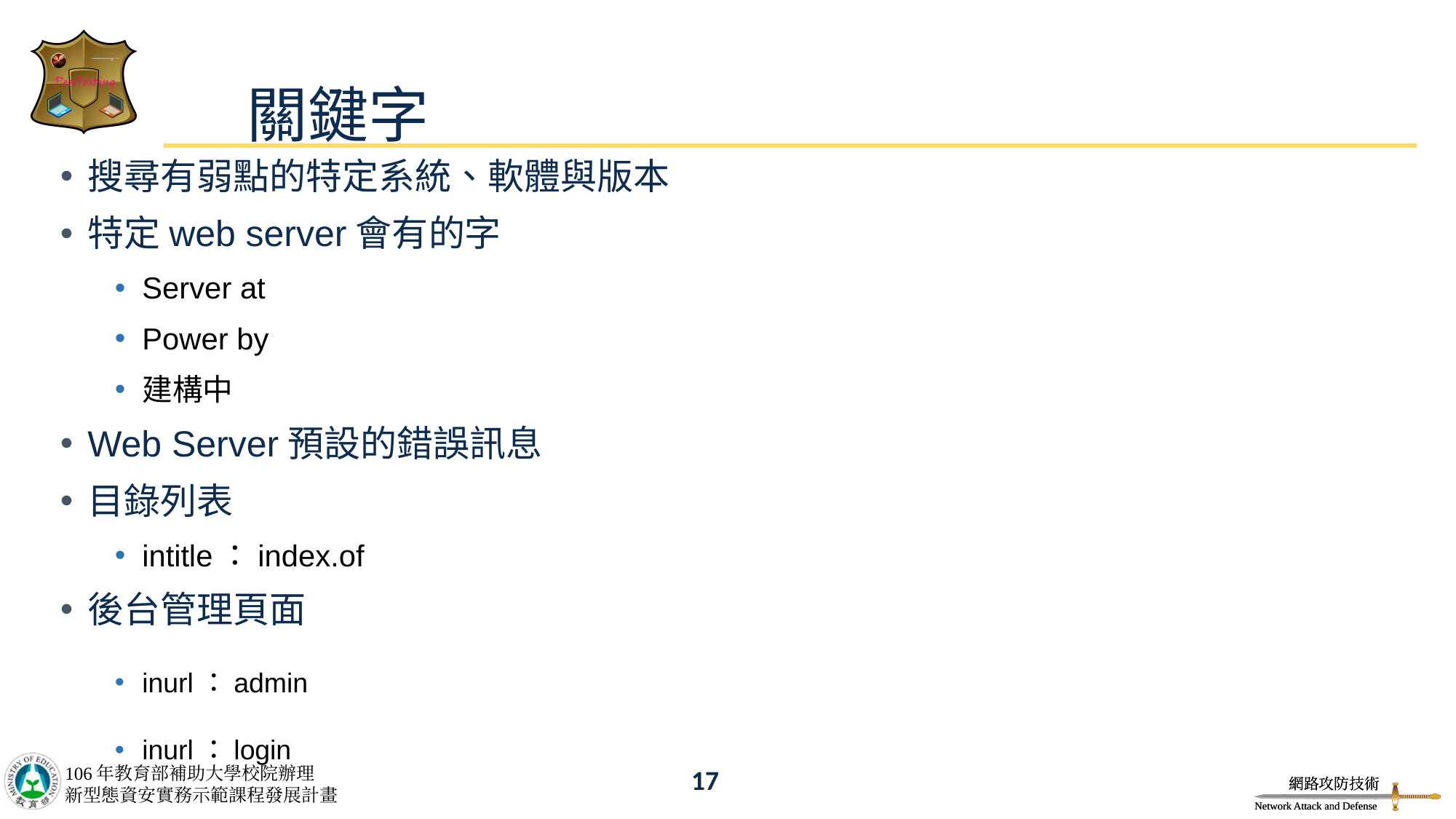

# 關鍵字
搜尋有弱點的特定系統、軟體與版本
特定web server會有的字
Server at
Power by
建構中
Web Server預設的錯誤訊息
目錄列表
intitle：index.of
後台管理頁面
inurl：admin
inurl：login